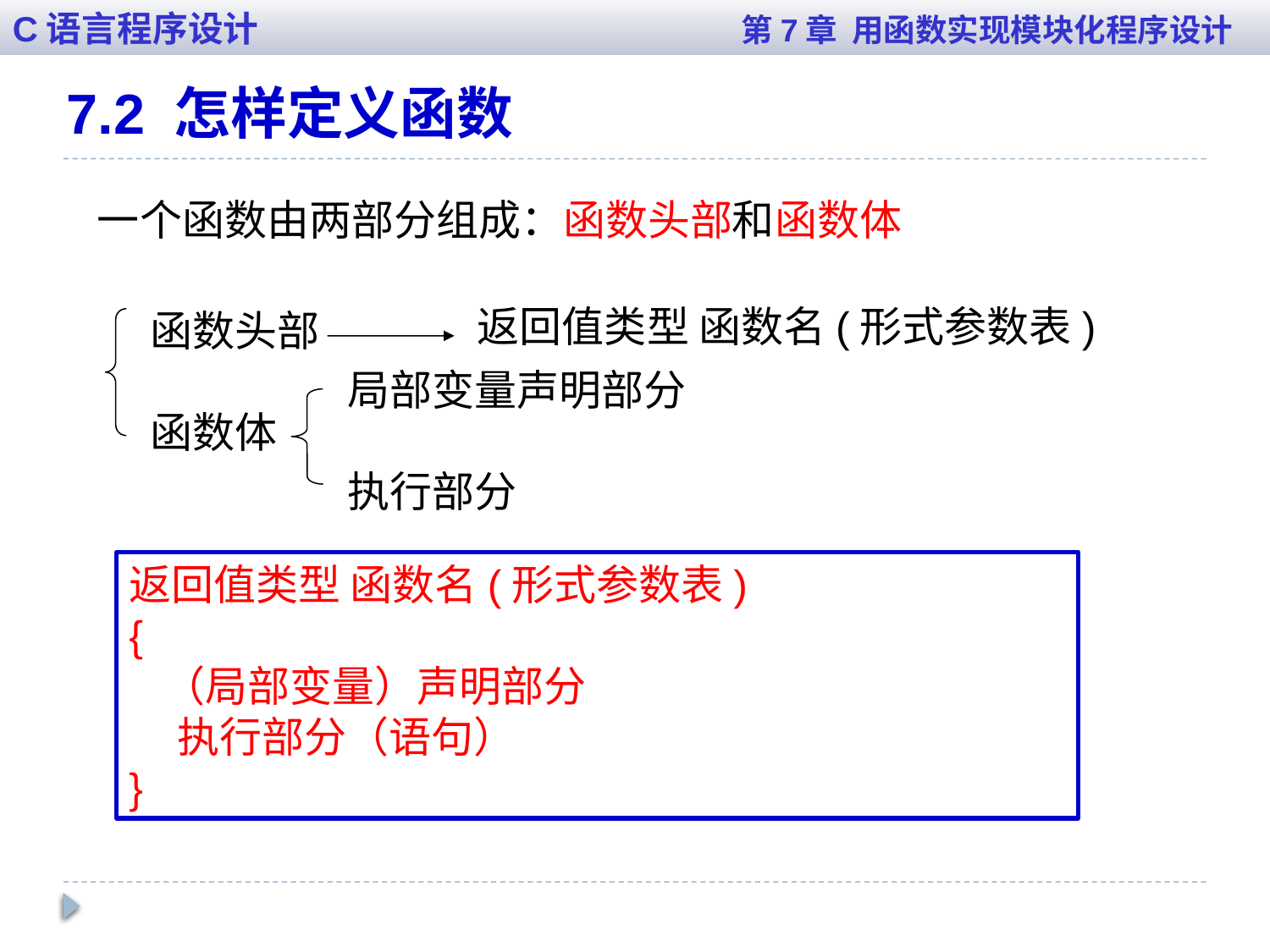

C语言程序设计                                                            第7章  用函数实现模块化程序设计
7.2 怎样定义函数

一个函数由两部分组成：函数头部和函数体
返回值类型 函数名(形式参数表)
函数头部
函数体

局部变量声明部分
执行部分

返回值类型 函数名(形式参数表)
{
  （局部变量）声明部分
    执行部分（语句）
}